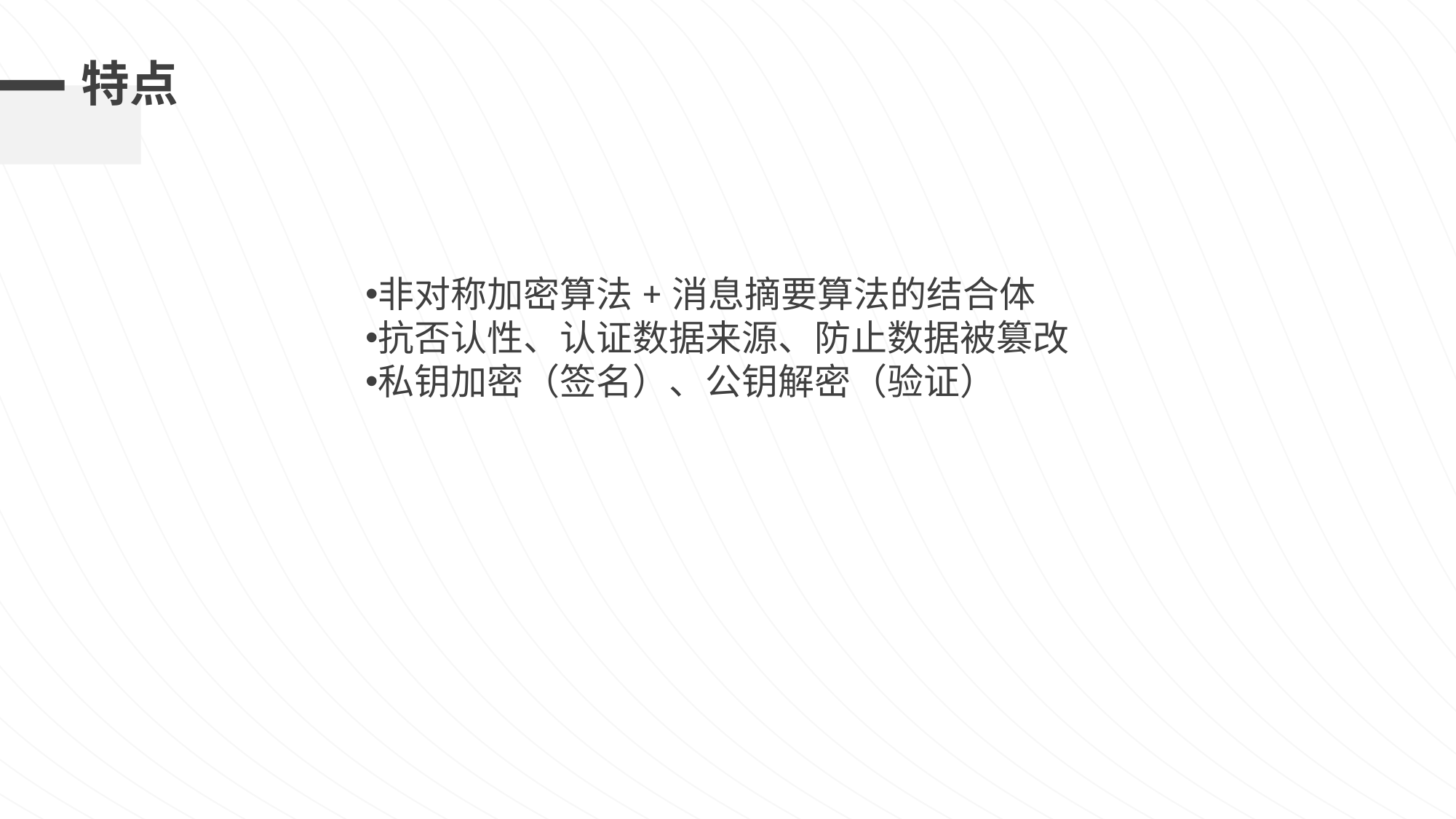

# 特点
非对称加密算法+消息摘要算法的结合体
抗否认性、认证数据来源、防止数据被篡改
私钥加密（签名）、公钥解密（验证）